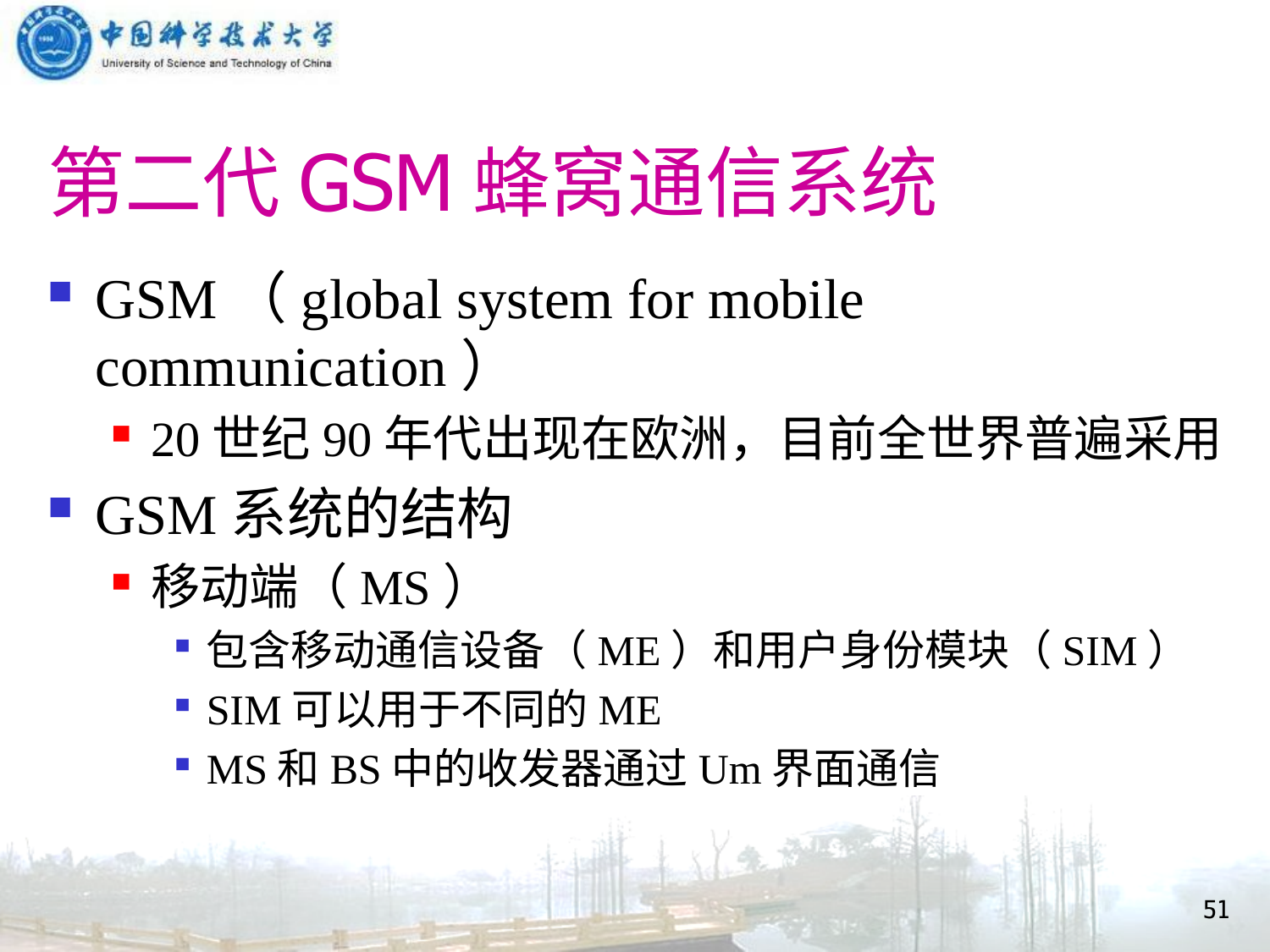

# 第二代GSM蜂窝通信系统
GSM（global system for mobile communication）
20世纪90年代出现在欧洲，目前全世界普遍采用
GSM系统的结构
移动端（MS）
包含移动通信设备（ME）和用户身份模块（SIM）
SIM可以用于不同的ME
MS和BS中的收发器通过Um界面通信
51